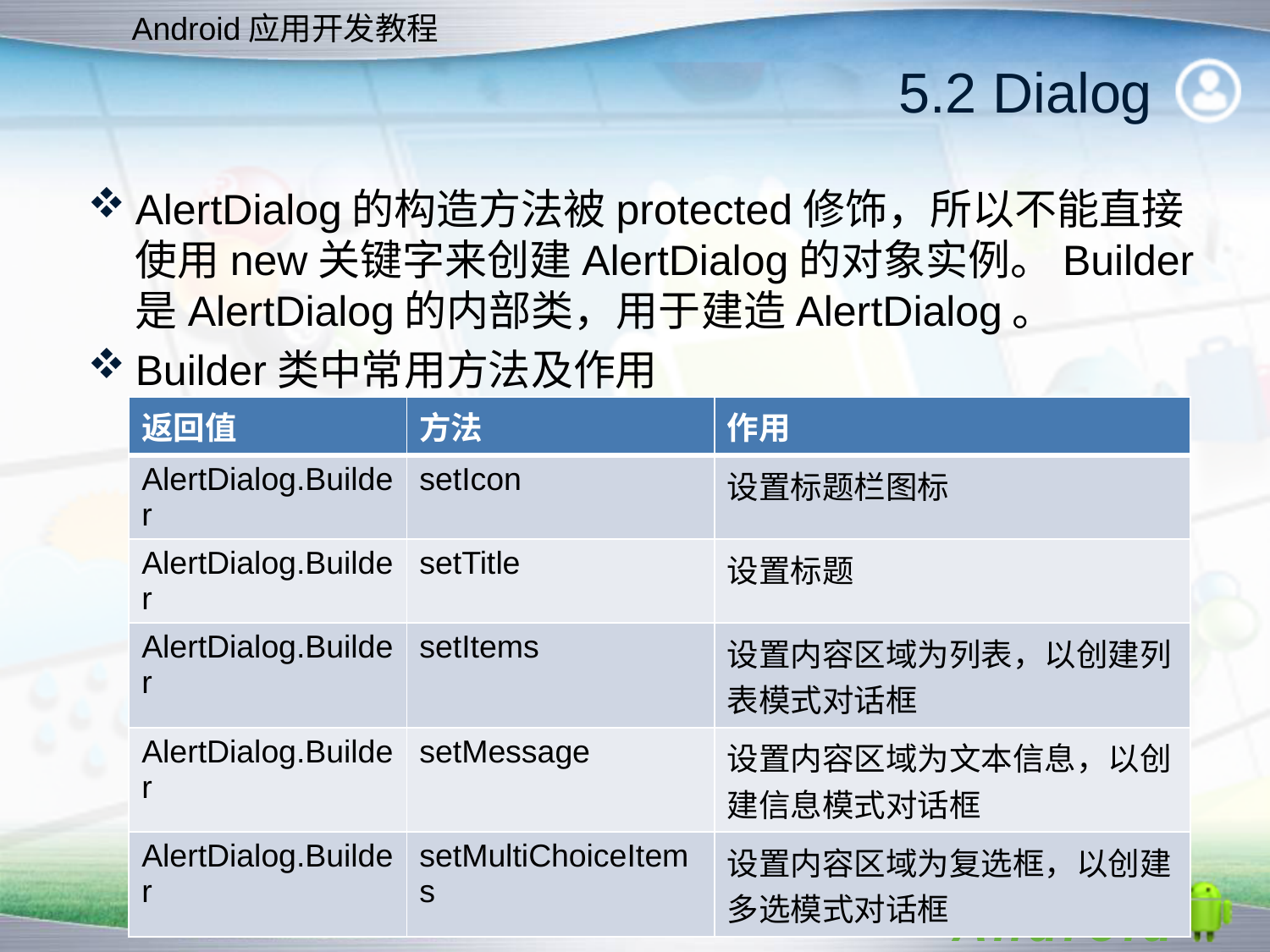

# 5.2 Dialog
AlertDialog的构造方法被protected修饰，所以不能直接使用new关键字来创建AlertDialog的对象实例。Builder是AlertDialog的内部类，用于建造AlertDialog。
Builder类中常用方法及作用

| 返回值 | 方法 | 作用 |
| --- | --- | --- |
| AlertDialog.Builder | setIcon | 设置标题栏图标 |
| AlertDialog.Builder | setTitle | 设置标题 |
| AlertDialog.Builder | setItems | 设置内容区域为列表，以创建列表模式对话框 |
| AlertDialog.Builder | setMessage | 设置内容区域为文本信息，以创建信息模式对话框 |
| AlertDialog.Builder | setMultiChoiceItems | 设置内容区域为复选框，以创建多选模式对话框 |